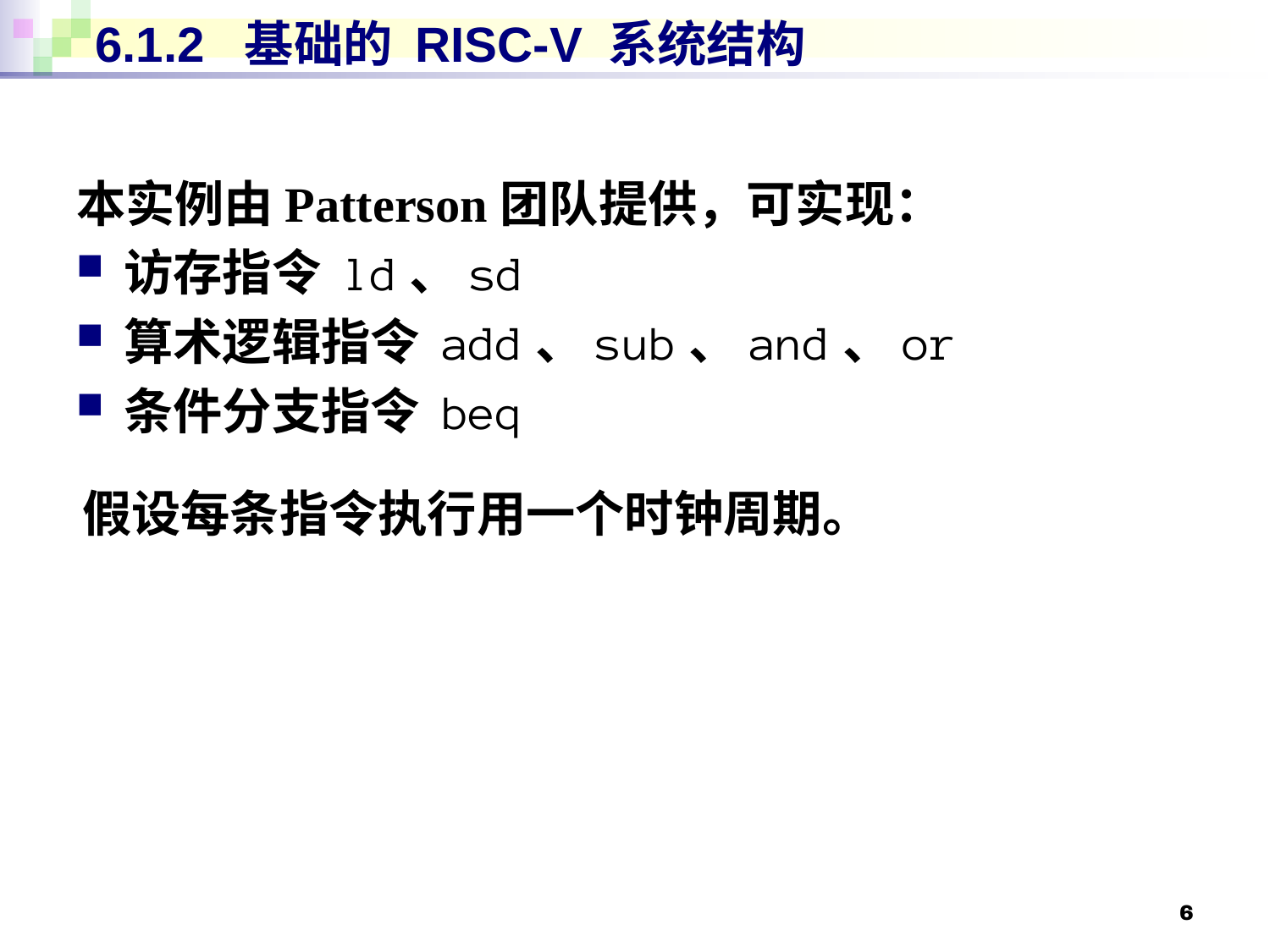

# 6.1.2  基础的 RISC-V 系统结构
本实例由Patterson团队提供，可实现：
访存指令 ld、sd
算术逻辑指令 add、sub、and、or
条件分支指令 beq
假设每条指令执行用一个时钟周期。
6